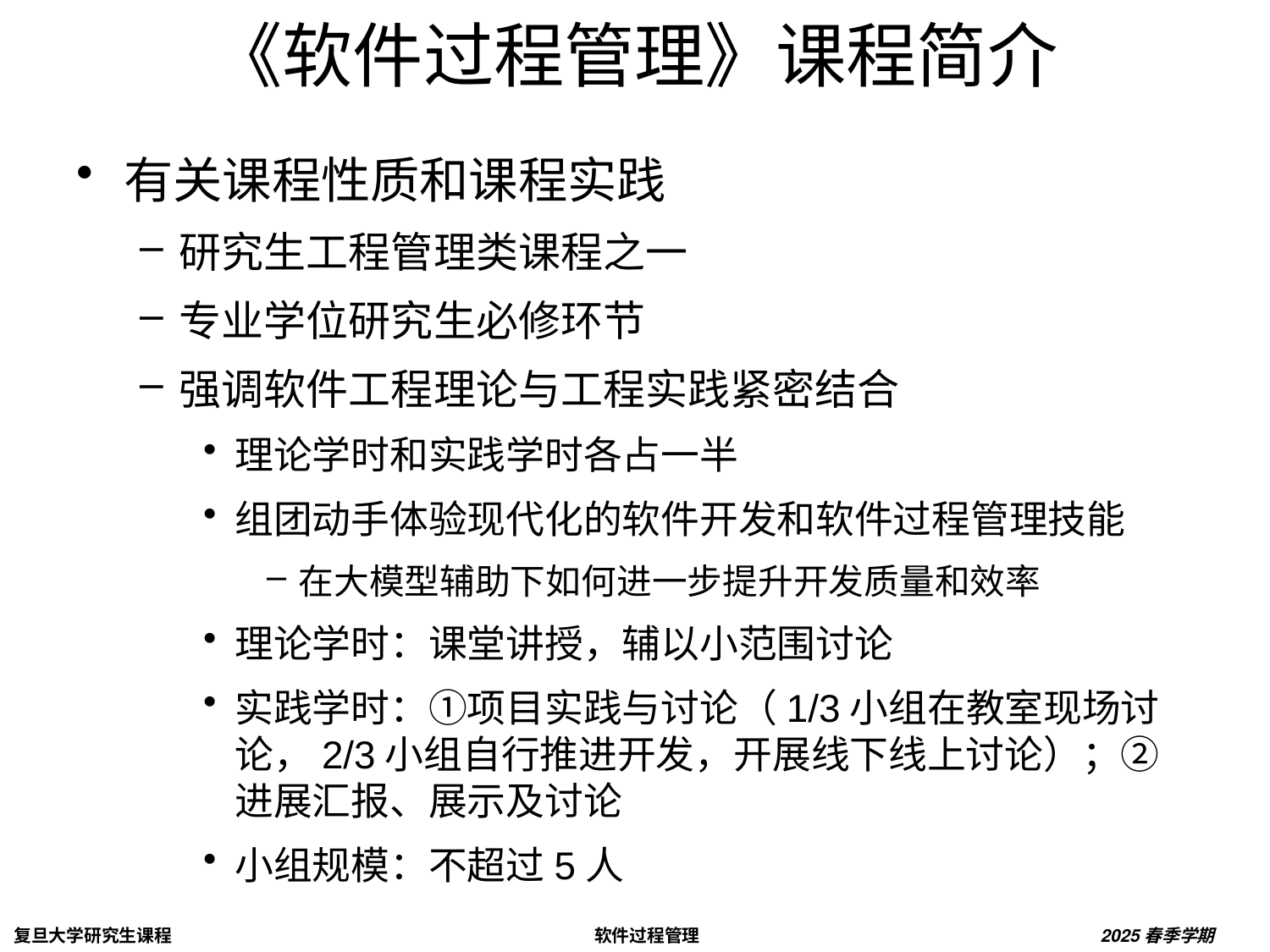

# 《软件过程管理》课程简介
有关课程性质和课程实践
研究生工程管理类课程之一
专业学位研究生必修环节
强调软件工程理论与工程实践紧密结合
理论学时和实践学时各占一半
组团动手体验现代化的软件开发和软件过程管理技能
在大模型辅助下如何进一步提升开发质量和效率
理论学时：课堂讲授，辅以小范围讨论
实践学时：①项目实践与讨论（1/3小组在教室现场讨论，2/3小组自行推进开发，开展线下线上讨论）；②进展汇报、展示及讨论
小组规模：不超过5人